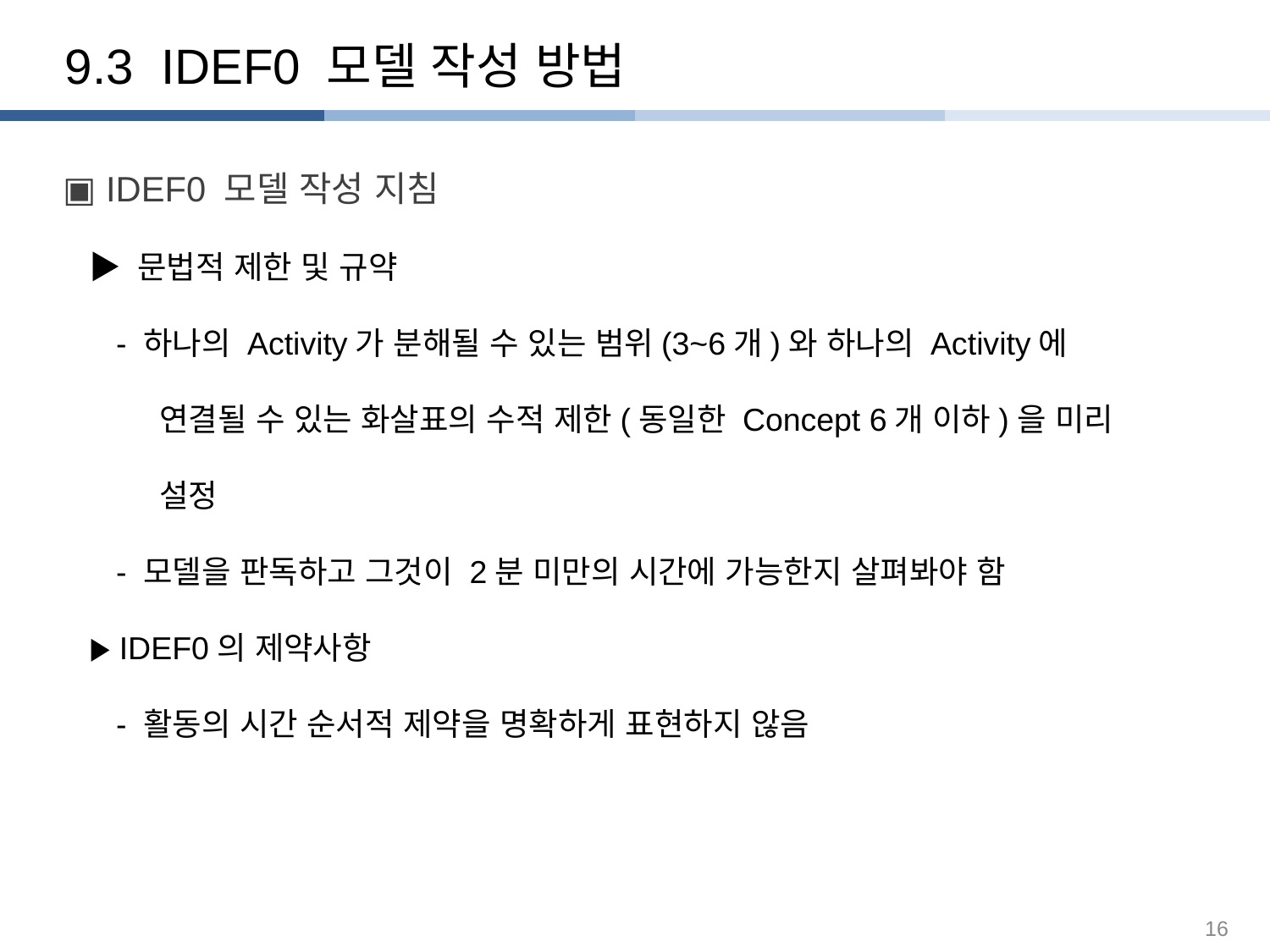

9.3  IDEF0 모델 작성 방법
▣ IDEF0 모델 작성 지침
   ▶ 문법적 제한 및 규약
      - 하나의 Activity가 분해될 수 있는 범위(3~6개)와 하나의 Activity에
          연결될 수 있는 화살표의 수적 제한(동일한 Concept 6개 이하)을 미리
          설정
      - 모델을 판독하고 그것이 2분 미만의 시간에 가능한지 살펴봐야 함
   ▶ IDEF0의 제약사항
      - 활동의 시간 순서적 제약을 명확하게 표현하지 않음

16